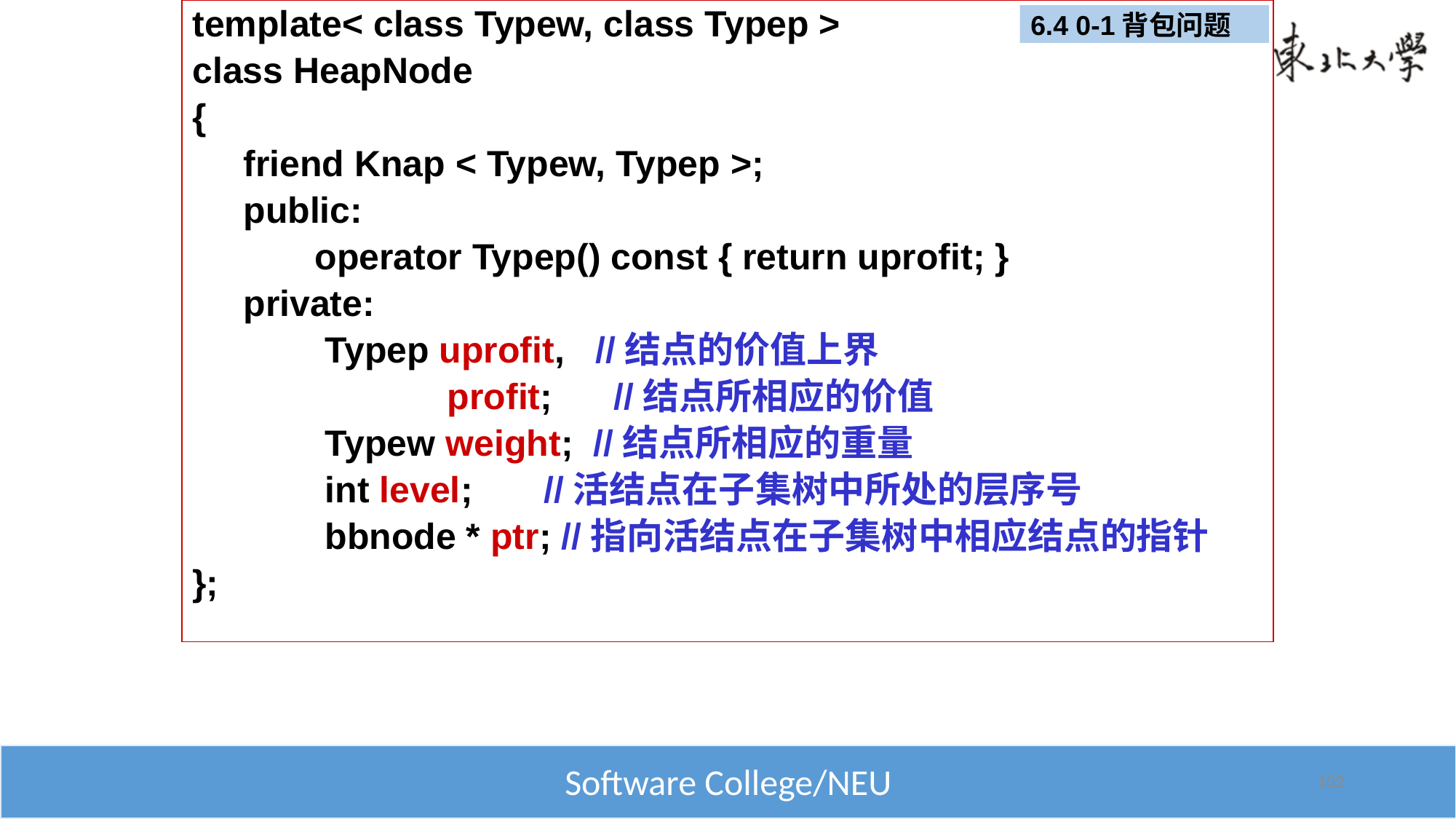

template< class Typew, class Typep >
class HeapNode
{
     friend Knap < Typew, Typep >;
     public:
            operator Typep() const { return uprofit; }
     private:
             Typep uprofit,   //结点的价值上界
                         profit;      //结点所相应的价值
             Typew weight;  //结点所相应的重量
             int level;       //活结点在子集树中所处的层序号
             bbnode * ptr; //指向活结点在子集树中相应结点的指针
};
6.4 0-1背包问题
102